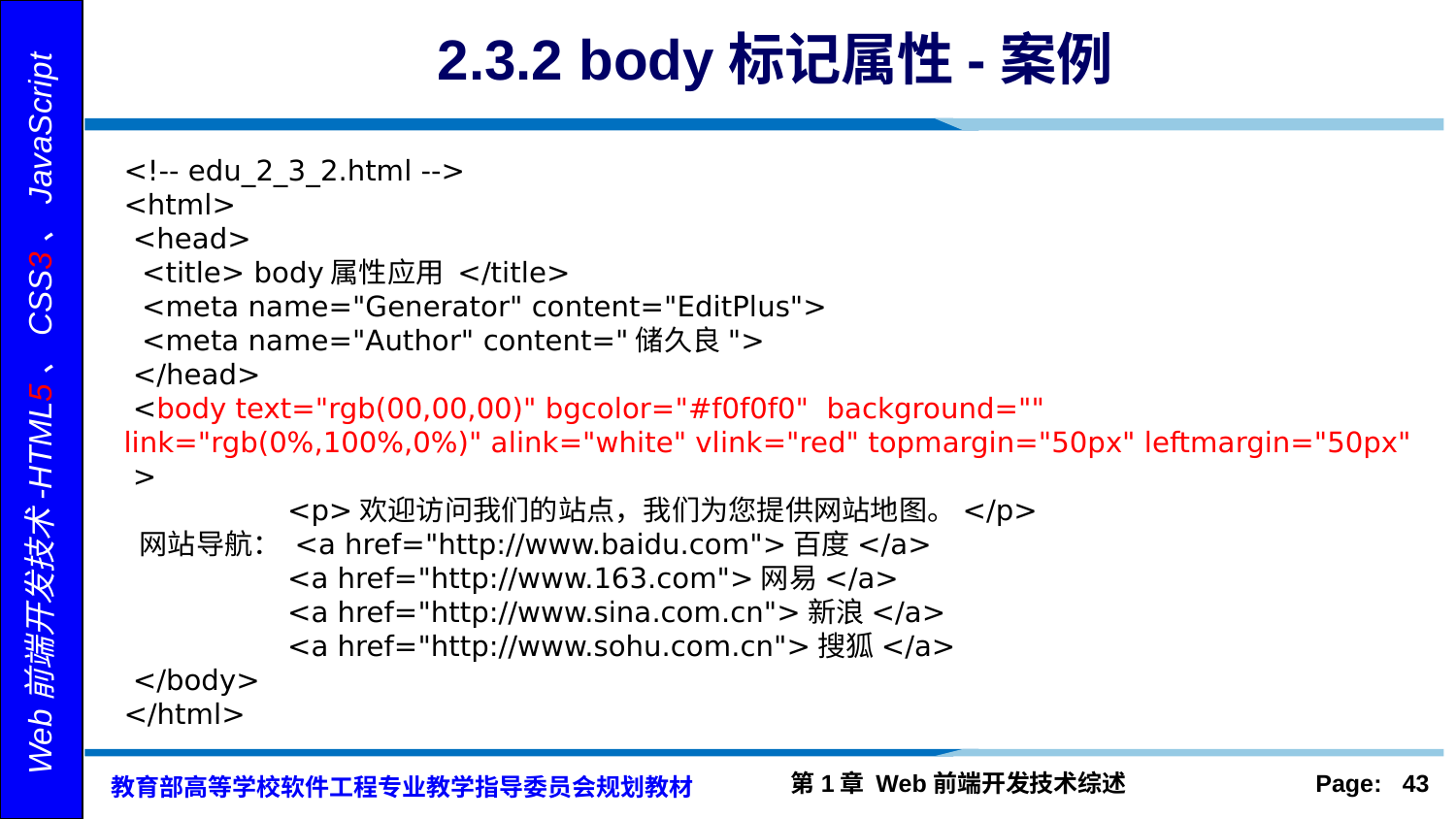

# 2.3.2 body标记属性-案例
<!-- edu_2_3_2.html -->
<html>
 <head>
  <title> body属性应用 </title>
  <meta name="Generator" content="EditPlus">
  <meta name="Author" content="储久良">
 </head>
 <body text="rgb(00,00,00)" bgcolor="#f0f0f0"  background=""      link="rgb(0%,100%,0%)" alink="white" vlink="red" topmargin="50px" leftmargin="50px"  >
  	  <p>欢迎访问我们的站点，我们为您提供网站地图。</p>
 网站导航： <a href="http://www.baidu.com">百度</a>
	  <a href="http://www.163.com">网易</a>
	  <a href="http://www.sina.com.cn">新浪</a>
	  <a href="http://www.sohu.com.cn">搜狐</a>
 </body>
</html>